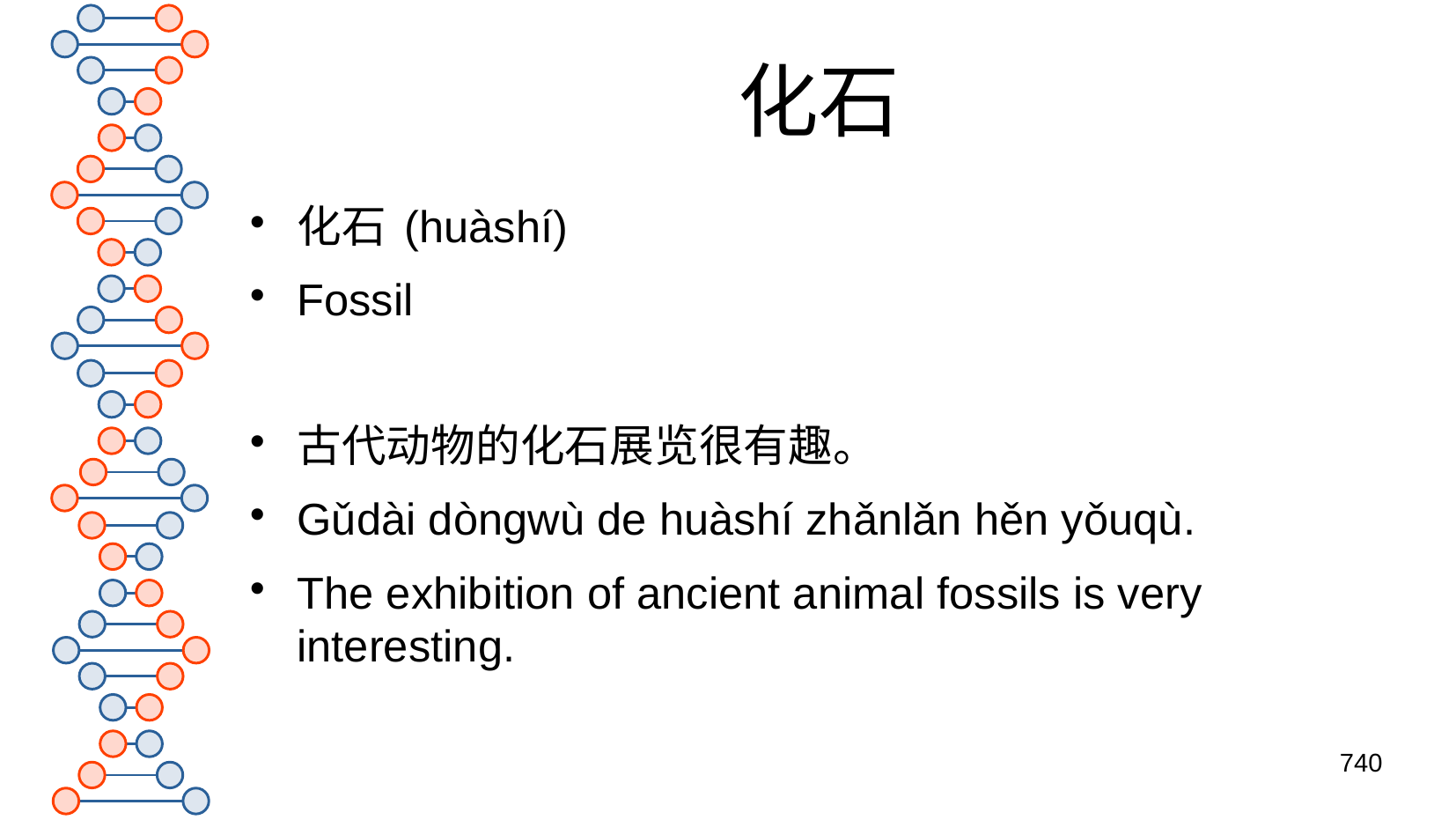

# 化石
化石 (huàshí)
Fossil

古代动物的化石展览很有趣。
Gǔdài dòngwù de huàshí zhǎnlǎn hěn yǒuqù.
The exhibition of ancient animal fossils is very interesting.

740